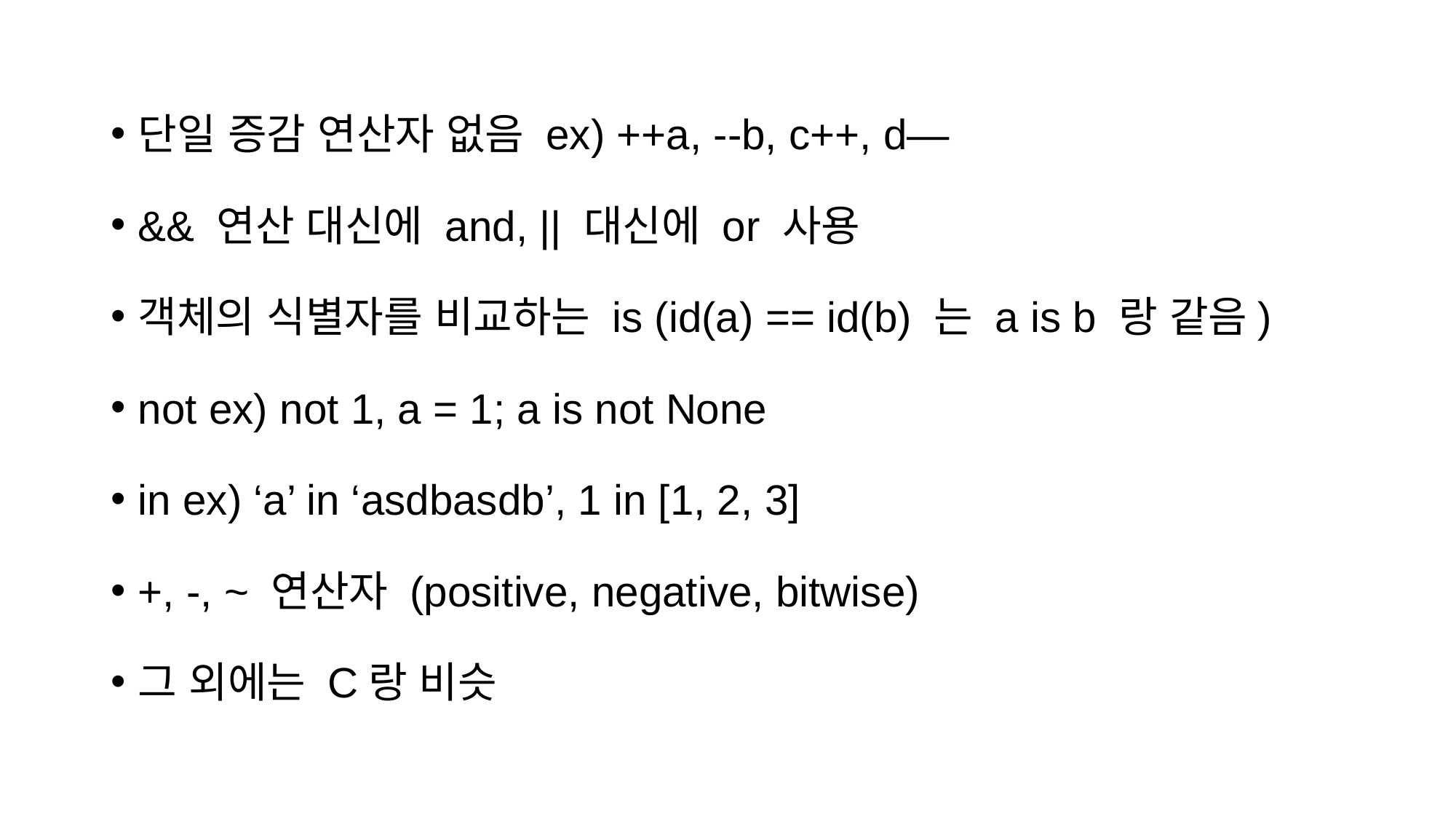

단일 증감 연산자 없음 ex) ++a, --b, c++, d—
&& 연산 대신에 and, || 대신에 or 사용
객체의 식별자를 비교하는 is (id(a) == id(b) 는 a is b 랑 같음)
not ex) not 1, a = 1; a is not None
in ex) ‘a’ in ‘asdbasdb’, 1 in [1, 2, 3]
+, -, ~ 연산자 (positive, negative, bitwise)
그 외에는 C랑 비슷